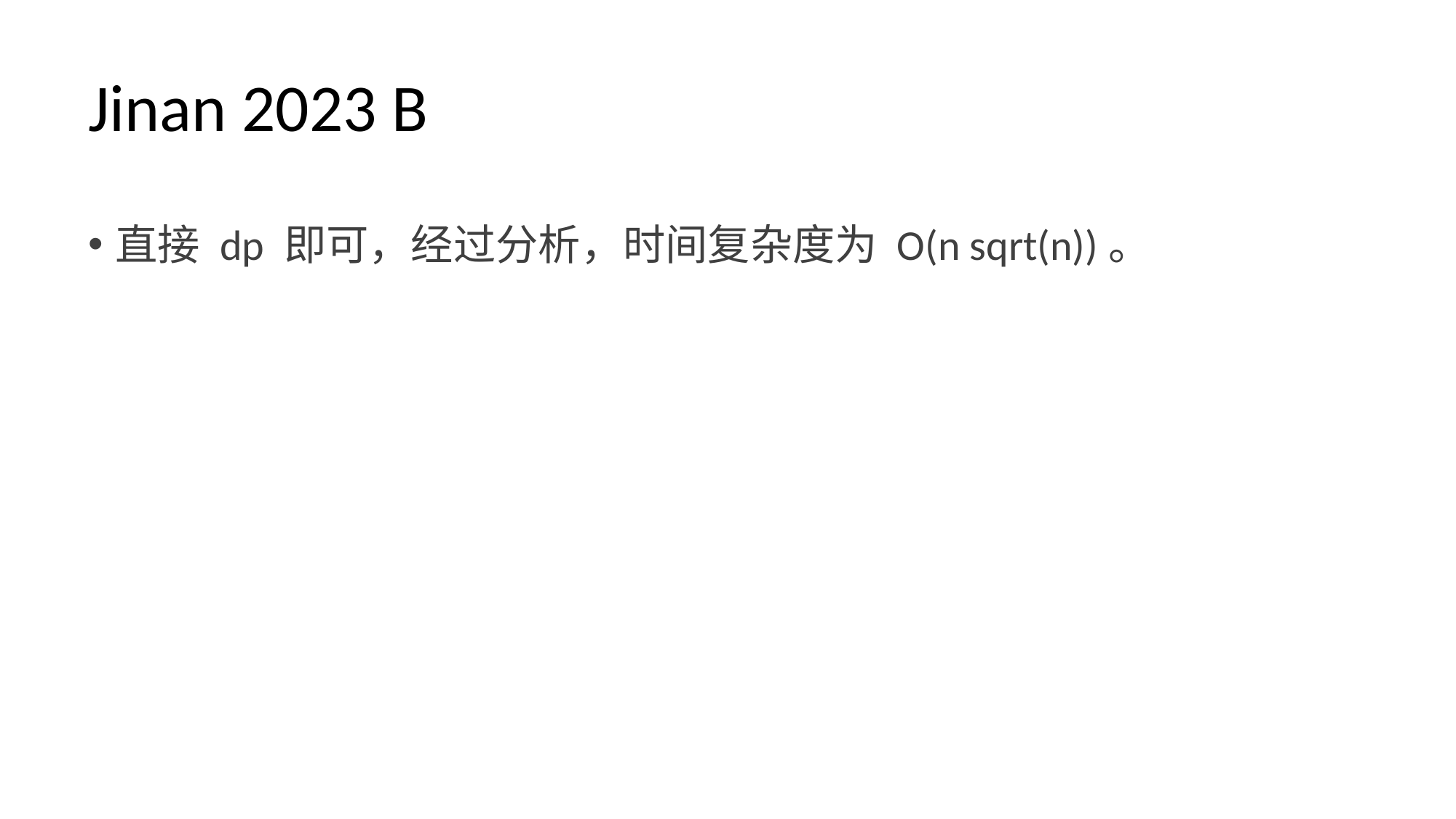

# Jinan 2023 B
直接 dp 即可，经过分析，时间复杂度为 O(n sqrt(n))。